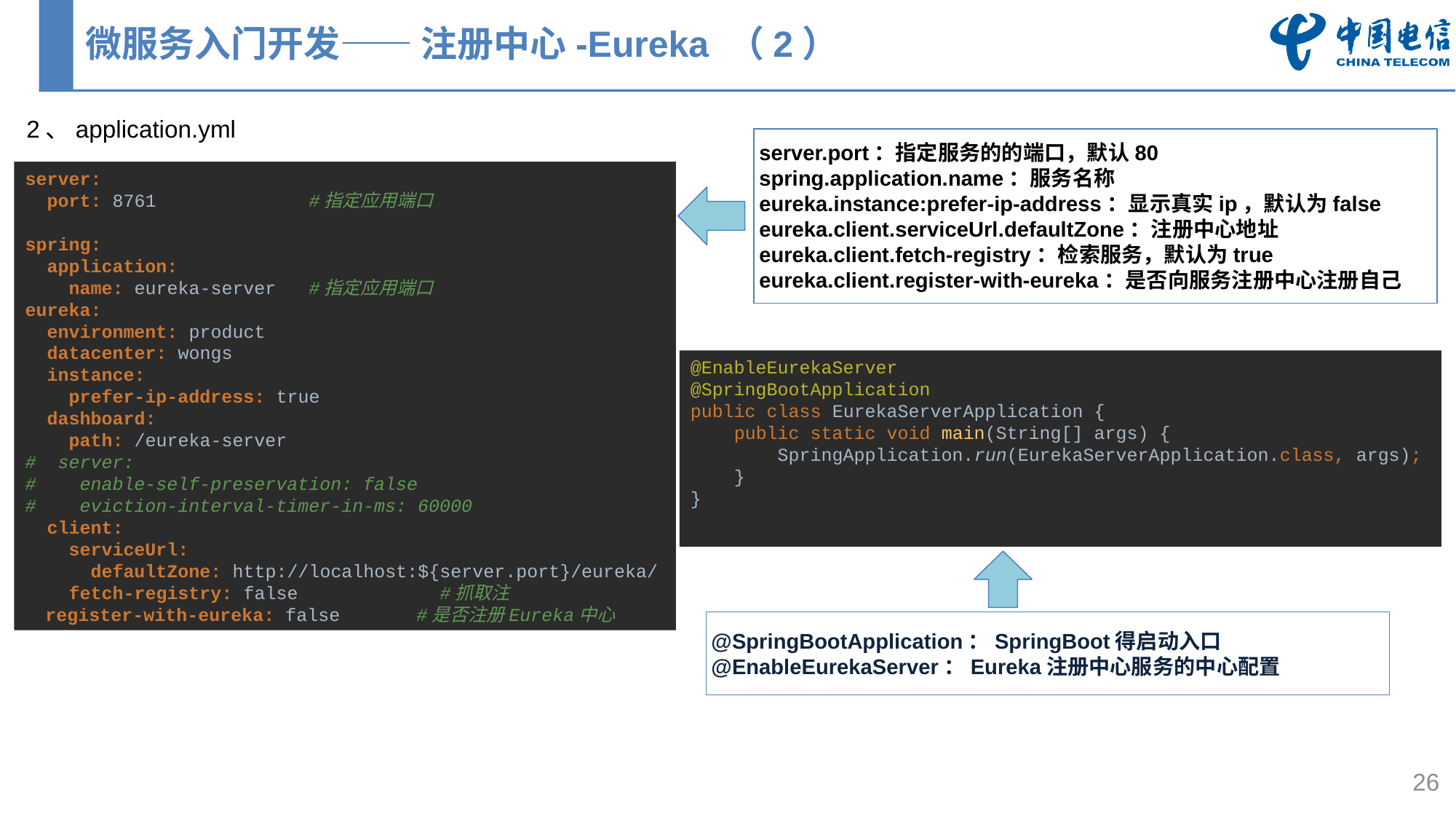

# 微服务入门开发—— 注册中心-Eureka （2）
2、application.yml
server.port：指定服务的的端口，默认80
spring.application.name：服务名称
eureka.instance:prefer-ip-address：显示真实ip，默认为false
eureka.client.serviceUrl.defaultZone：注册中心地址
eureka.client.fetch-registry：检索服务，默认为true
eureka.client.register-with-eureka：是否向服务注册中心注册自己
server:
  port: 8761              #指定应用端口
spring:
  application:
    name: eureka-server   #指定应用端口
eureka:
  environment: product
  datacenter: wongs
  instance:
    prefer-ip-address: true
  dashboard:
    path: /eureka-server
#  server:
#    enable-self-preservation: false
#    eviction-interval-timer-in-ms: 60000
  client:
    serviceUrl:
      defaultZone: http://localhost:${server.port}/eureka/
    fetch-registry: false             #抓取注
    register-with-eureka: false       #是否注册Eureka中心

@EnableEurekaServer
@SpringBootApplication
public class EurekaServerApplication {
    public static void main(String[] args) {
        SpringApplication.run(EurekaServerApplication.class, args);
    }
}

@SpringBootApplication：SpringBoot得启动入口
@EnableEurekaServer：Eureka注册中心服务的中心配置
26